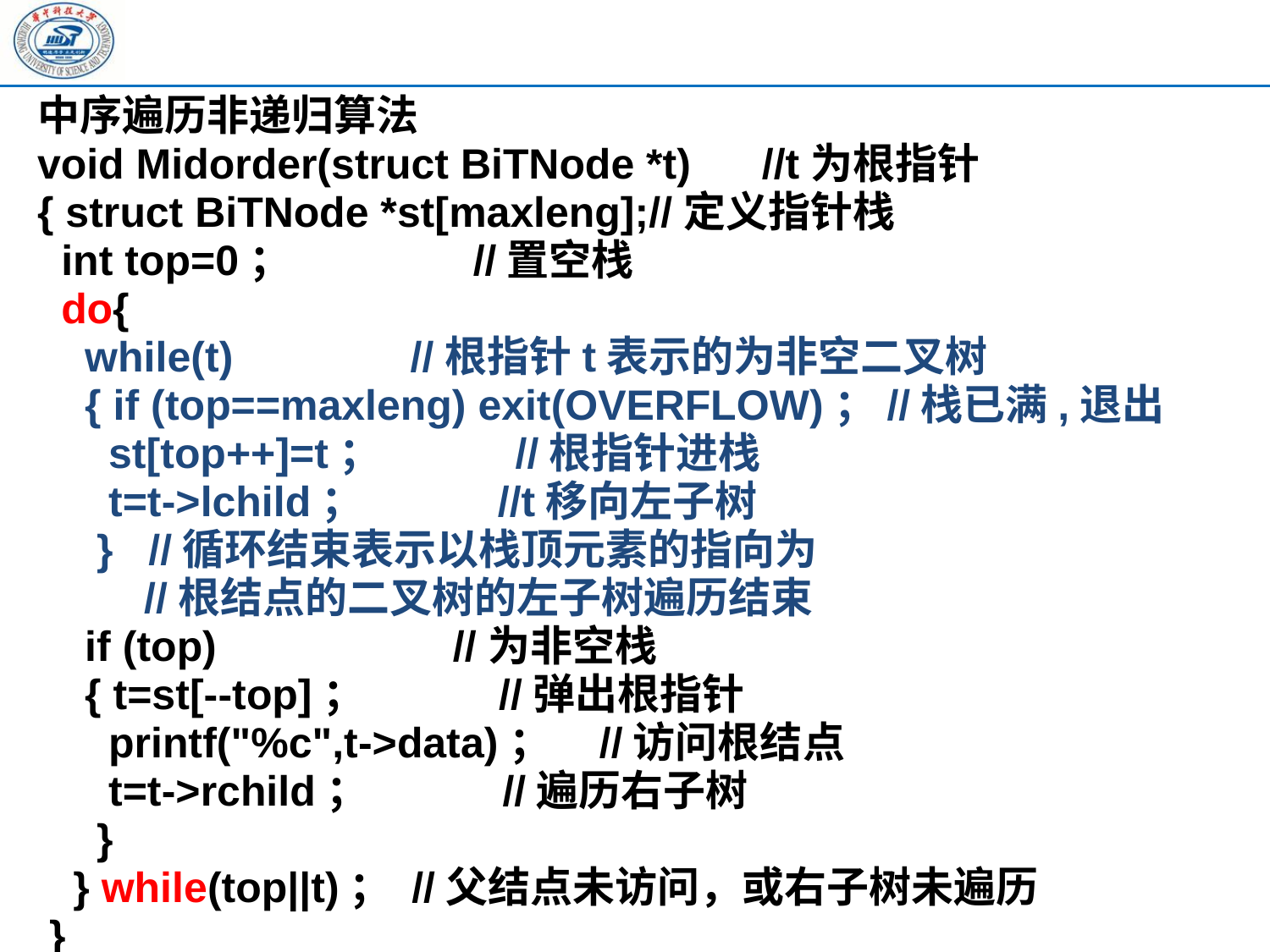

中序遍历非递归算法
void Midorder(struct BiTNode *t)      //t为根指针
{ struct BiTNode *st[maxleng];//定义指针栈
  int top=0；                  //置空栈
  do{
    while(t)               //根指针t表示的为非空二叉树
    { if (top==maxleng) exit(OVERFLOW)；//栈已满,退出
      st[top++]=t；             //根指针进栈
      t=t->lchild；             //t移向左子树
     }   //循环结束表示以栈顶元素的指向为
         //根结点的二叉树的左子树遍历结束
    if (top)                    //为非空栈
    { t=st[--top]；             //弹出根指针
      printf("%c",t->data)；    //访问根结点
      t=t->rchild；             //遍历右子树
     }
   } while(top||t)； //父结点未访问，或右子树未遍历
 }